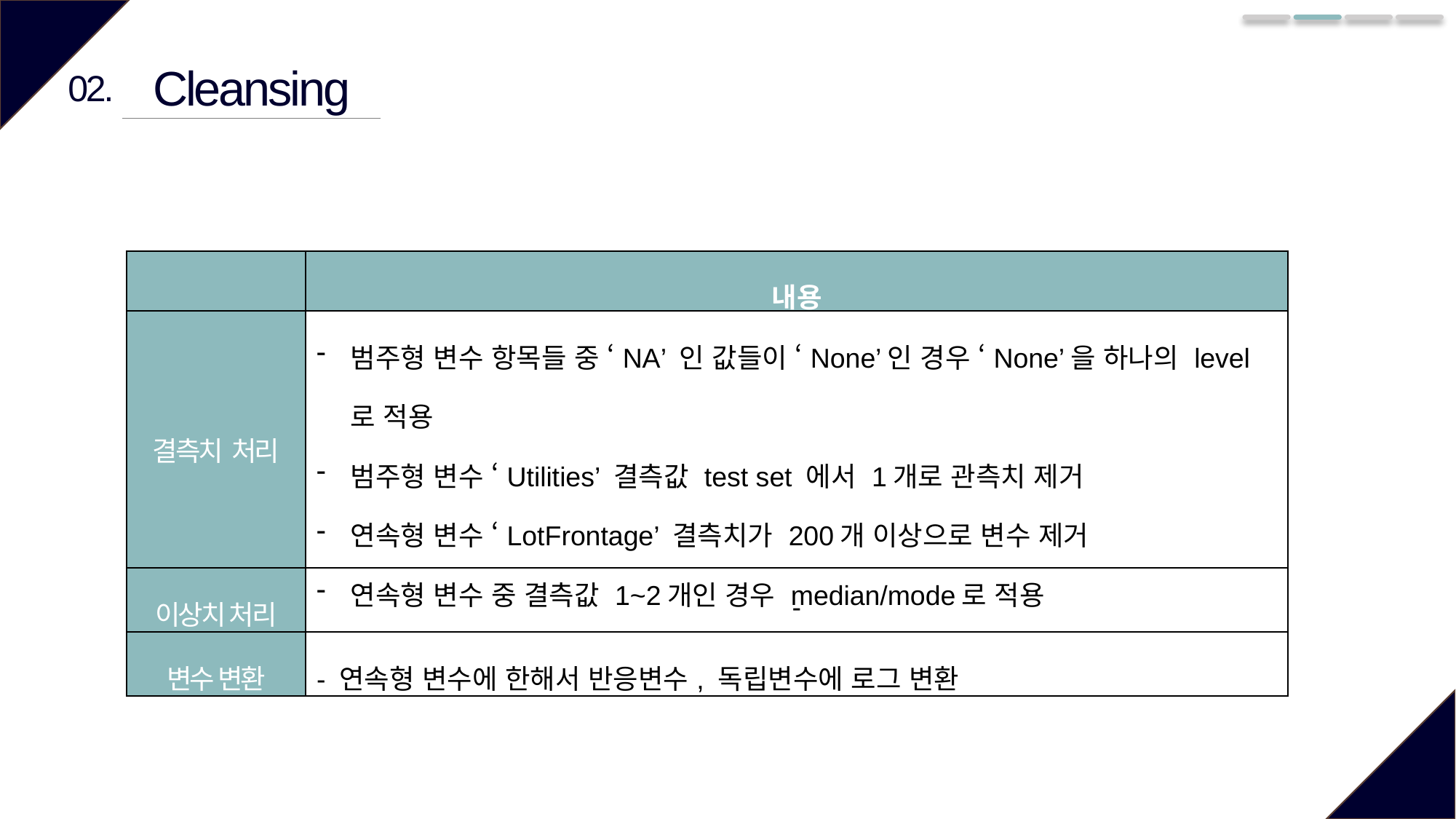

Cleansing
02.
|  | 내용 |
| --- | --- |
| 결측치 처리 | 범주형 변수 항목들 중 ‘NA’ 인 값들이 ‘None’인 경우 ‘None’을 하나의 level로 적용 범주형 변수 ‘Utilities’ 결측값 test set 에서 1개로 관측치 제거 연속형 변수 ‘LotFrontage’ 결측치가 200개 이상으로 변수 제거 연속형 변수 중 결측값 1~2개인 경우 median/mode로 적용 |
| 이상치 처리 | - |
| 변수 변환 | - 연속형 변수에 한해서 반응변수, 독립변수에 로그 변환 |